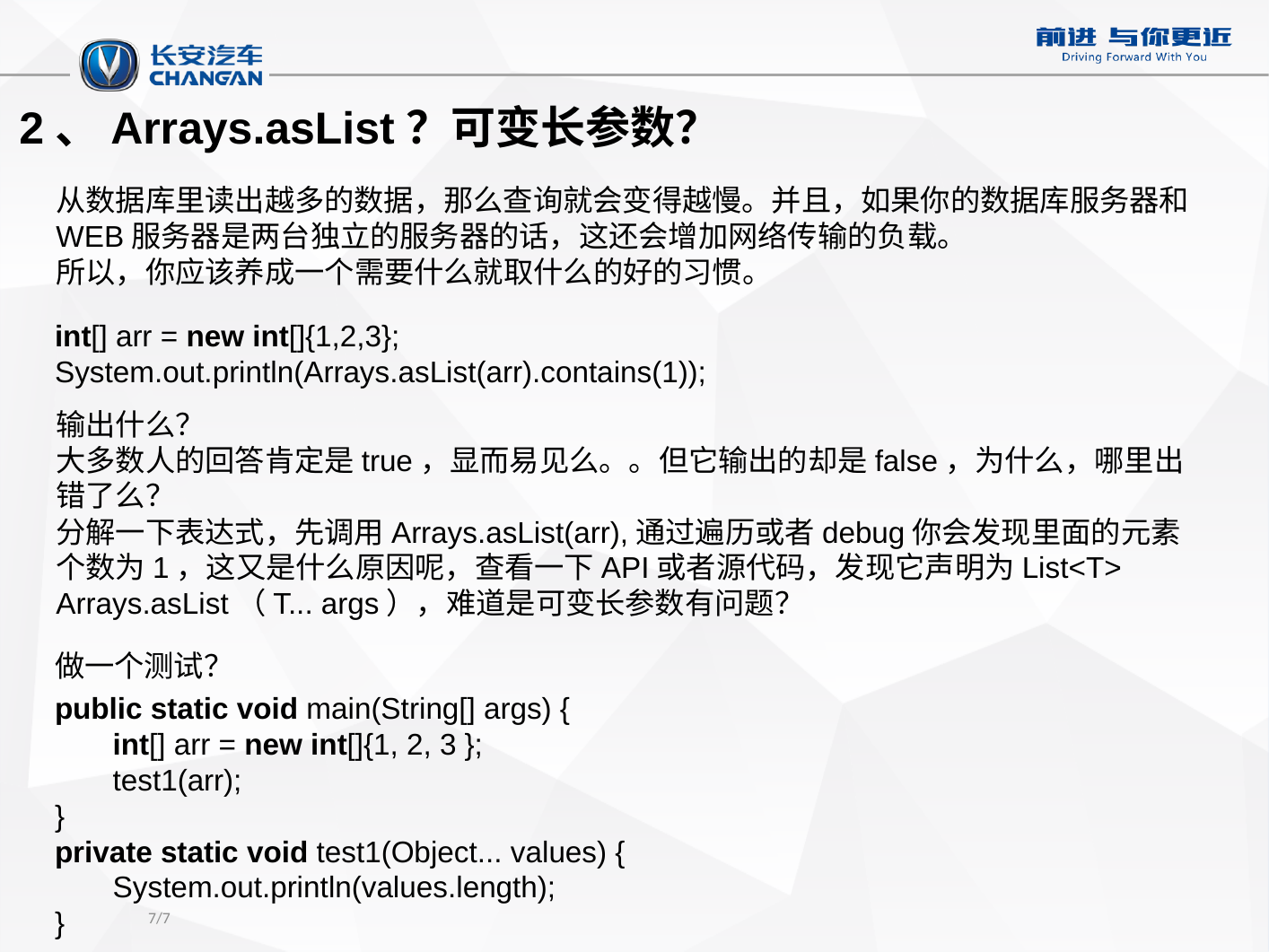

2、Arrays.asList？可变长参数？
从数据库里读出越多的数据，那么查询就会变得越慢。并且，如果你的数据库服务器和WEB服务器是两台独立的服务器的话，这还会增加网络传输的负载。
所以，你应该养成一个需要什么就取什么的好的习惯。
int[] arr = new int[]{1,2,3};
System.out.println(Arrays.asList(arr).contains(1));
输出什么？
大多数人的回答肯定是true，显而易见么。。但它输出的却是false，为什么，哪里出错了么？
分解一下表达式，先调用Arrays.asList(arr),通过遍历或者debug你会发现里面的元素个数为1，这又是什么原因呢，查看一下API或者源代码，发现它声明为List<T> Arrays.asList（T... args），难道是可变长参数有问题？
做一个测试？
public static void main(String[] args) {
       int[] arr = new int[]{1, 2, 3 };
       test1(arr);
}
private static void test1(Object... values) {
       System.out.println(values.length);
}

7/7